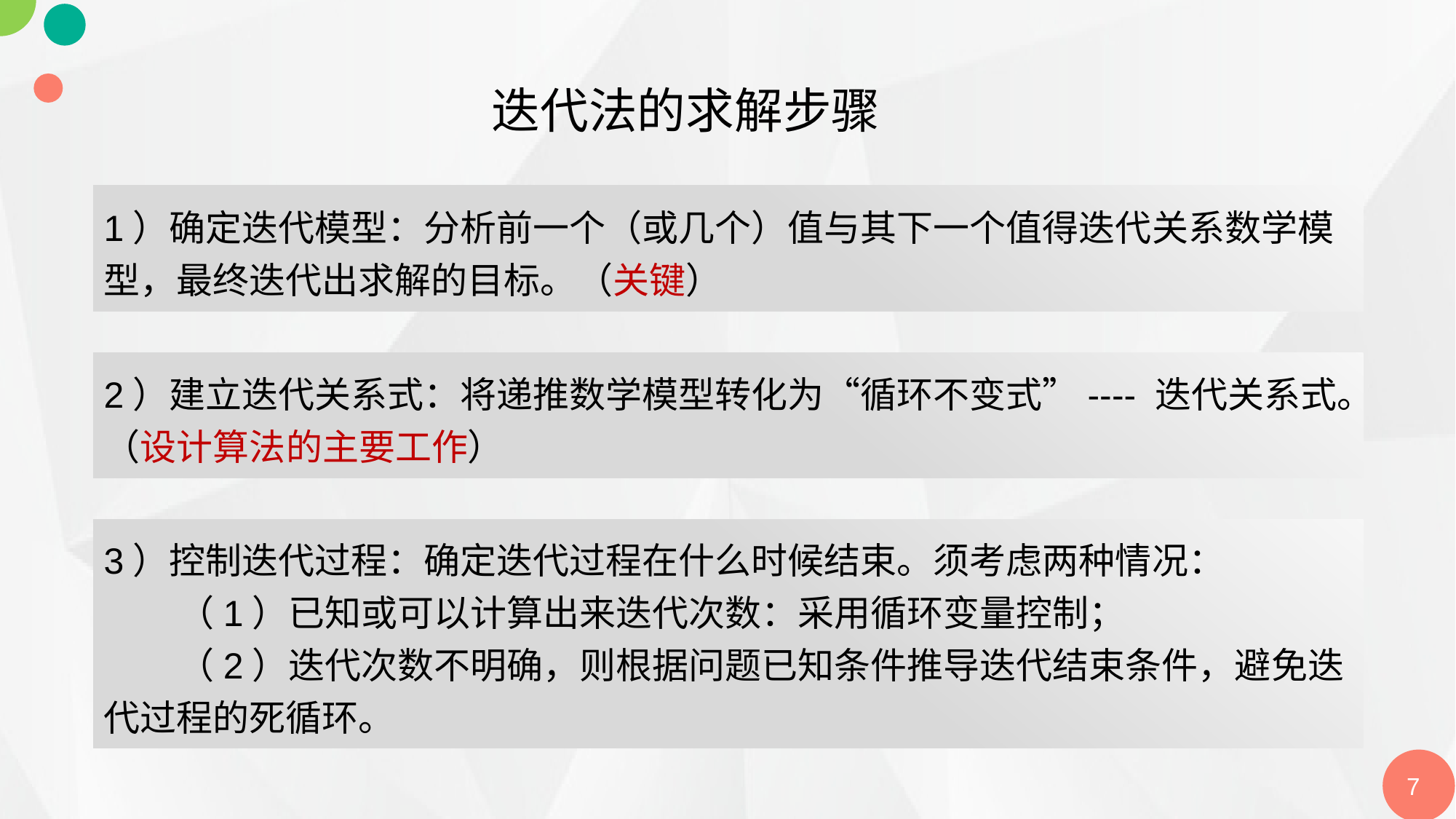

迭代法的求解步骤
1）确定迭代模型：分析前一个（或几个）值与其下一个值得迭代关系数学模型，最终迭代出求解的目标。（关键）
2）建立迭代关系式：将递推数学模型转化为“循环不变式”---- 迭代关系式。（设计算法的主要工作）
3）控制迭代过程：确定迭代过程在什么时候结束。须考虑两种情况：
        （1）已知或可以计算出来迭代次数：采用循环变量控制；
        （2）迭代次数不明确，则根据问题已知条件推导迭代结束条件，避免迭代过程的死循环。